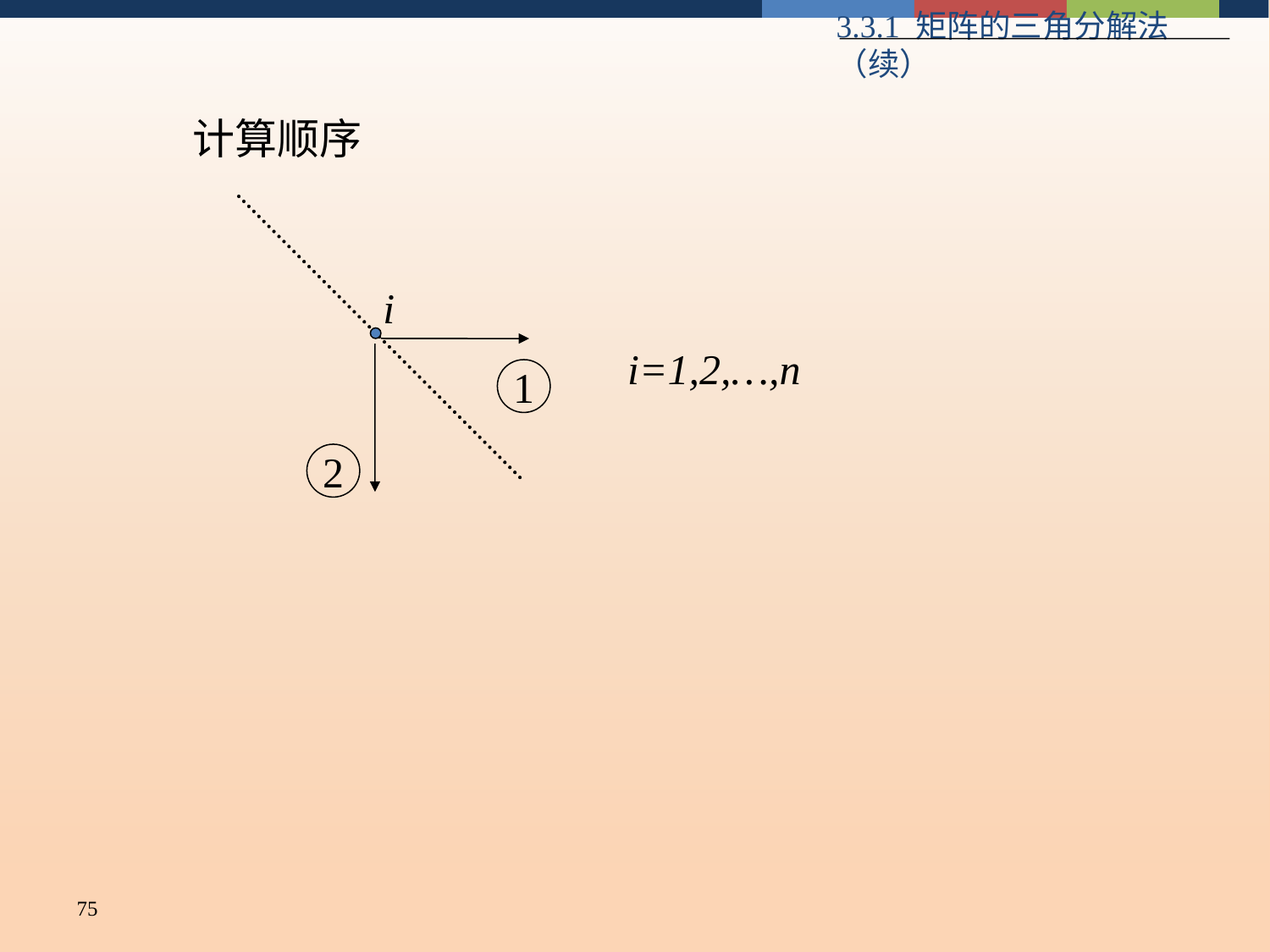

3.3.1 矩阵的三角分解法（续）

计算顺序
i

1

2
i=1,2,…,n
75